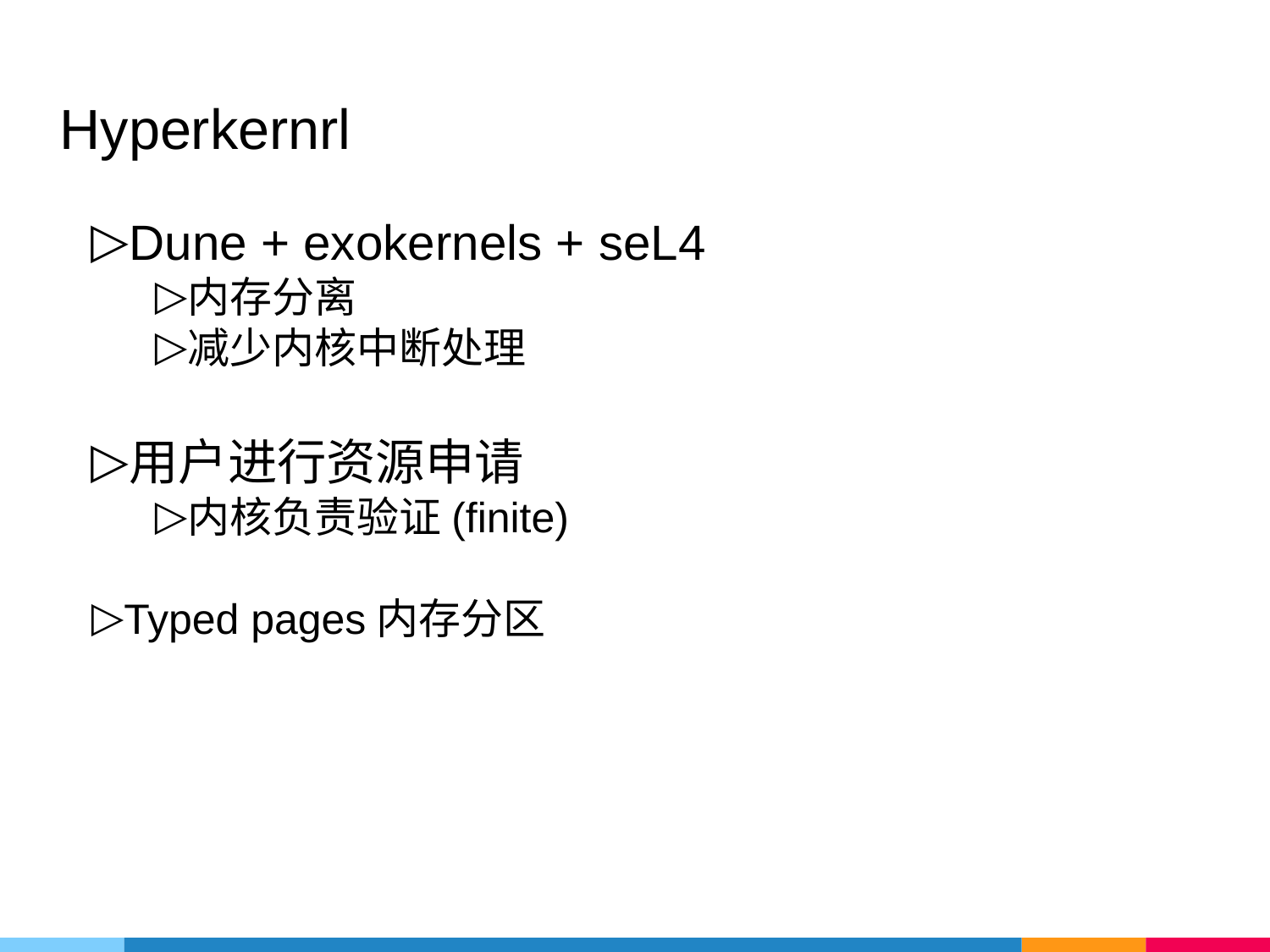

# Hyperkernrl
Dune + exokernels + seL4
内存分离
减少内核中断处理

用户进行资源申请
内核负责验证(finite)

Typed pages内存分区